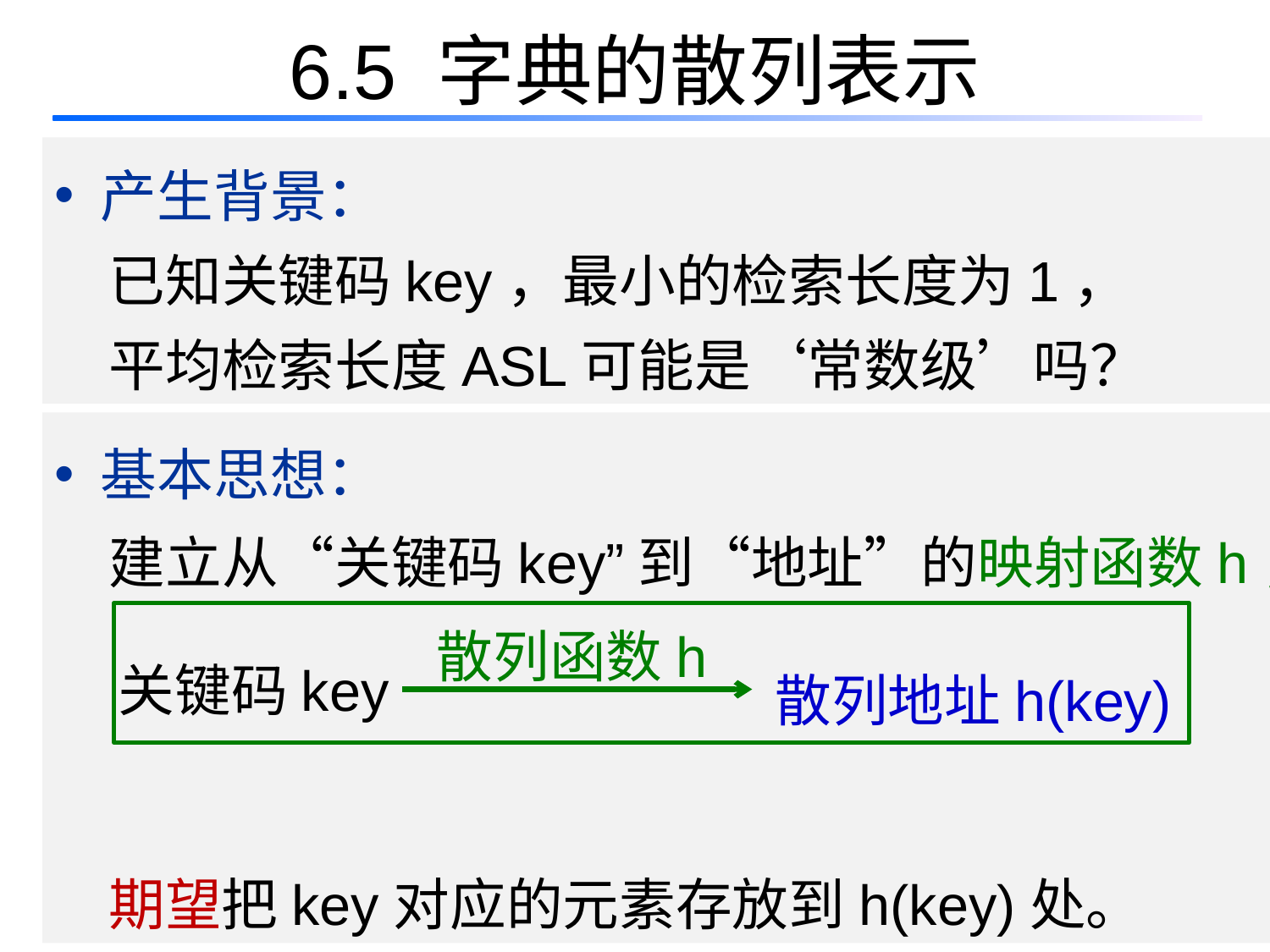

# 6.5 字典的散列表示

 产生背景：
  已知关键码key，最小的检索长度为1，
  平均检索长度ASL可能是‘常数级’吗？
 基本思想：
  建立从“关键码key”到“地址”的映射函数h，

  期望把key对应的元素存放到h(key)处。
散列函数h

关键码key
散列地址h(key)